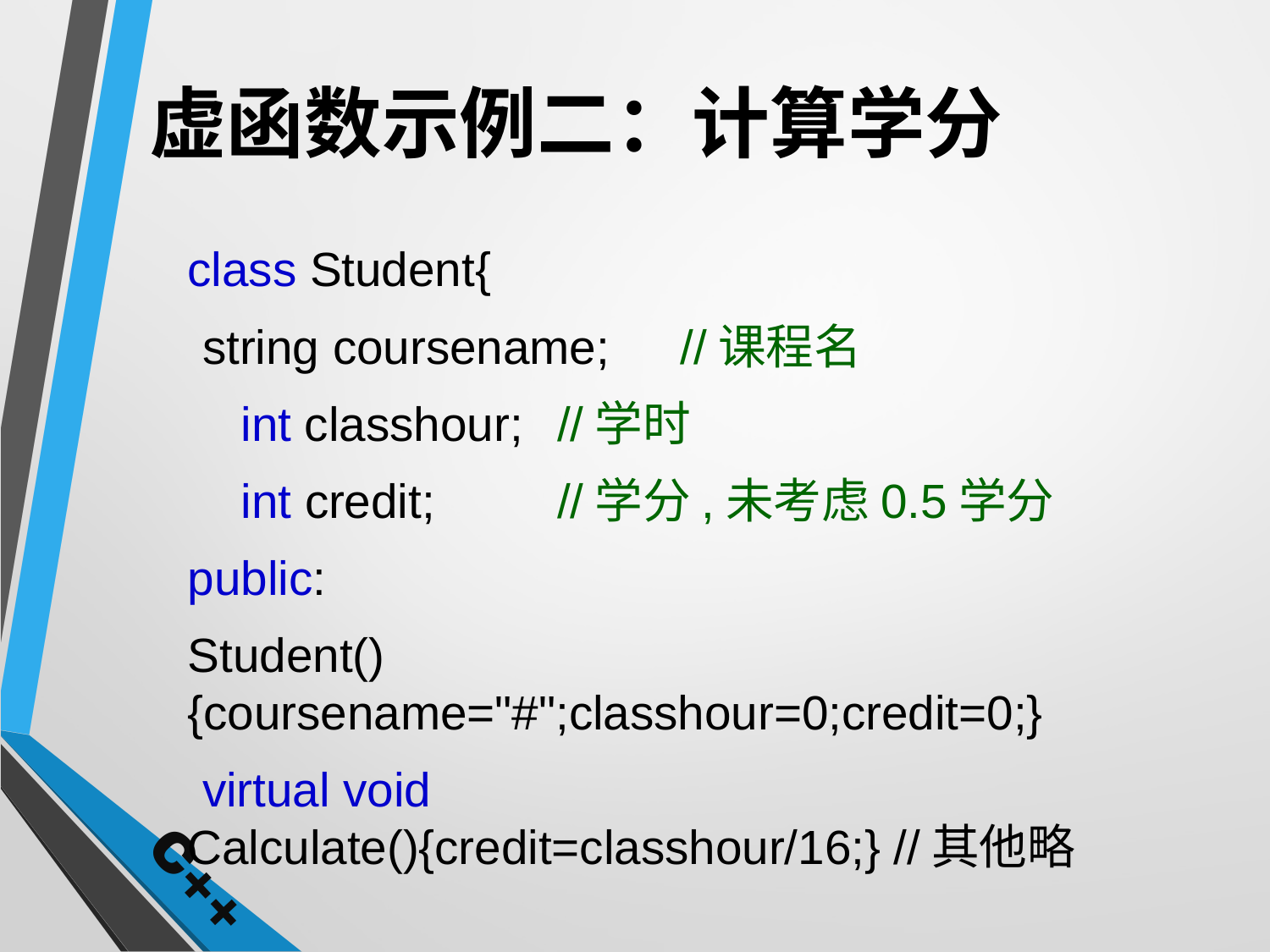

# 虚函数示例二：计算学分
	class Student{
    string coursename;	//课程名
	    int classhour;		//学时
	    int credit;			//学分,未考虑0.5学分
	public:
	Student(){coursename="#";classhour=0;credit=0;}
    virtual void Calculate(){credit=classhour/16;} //其他略